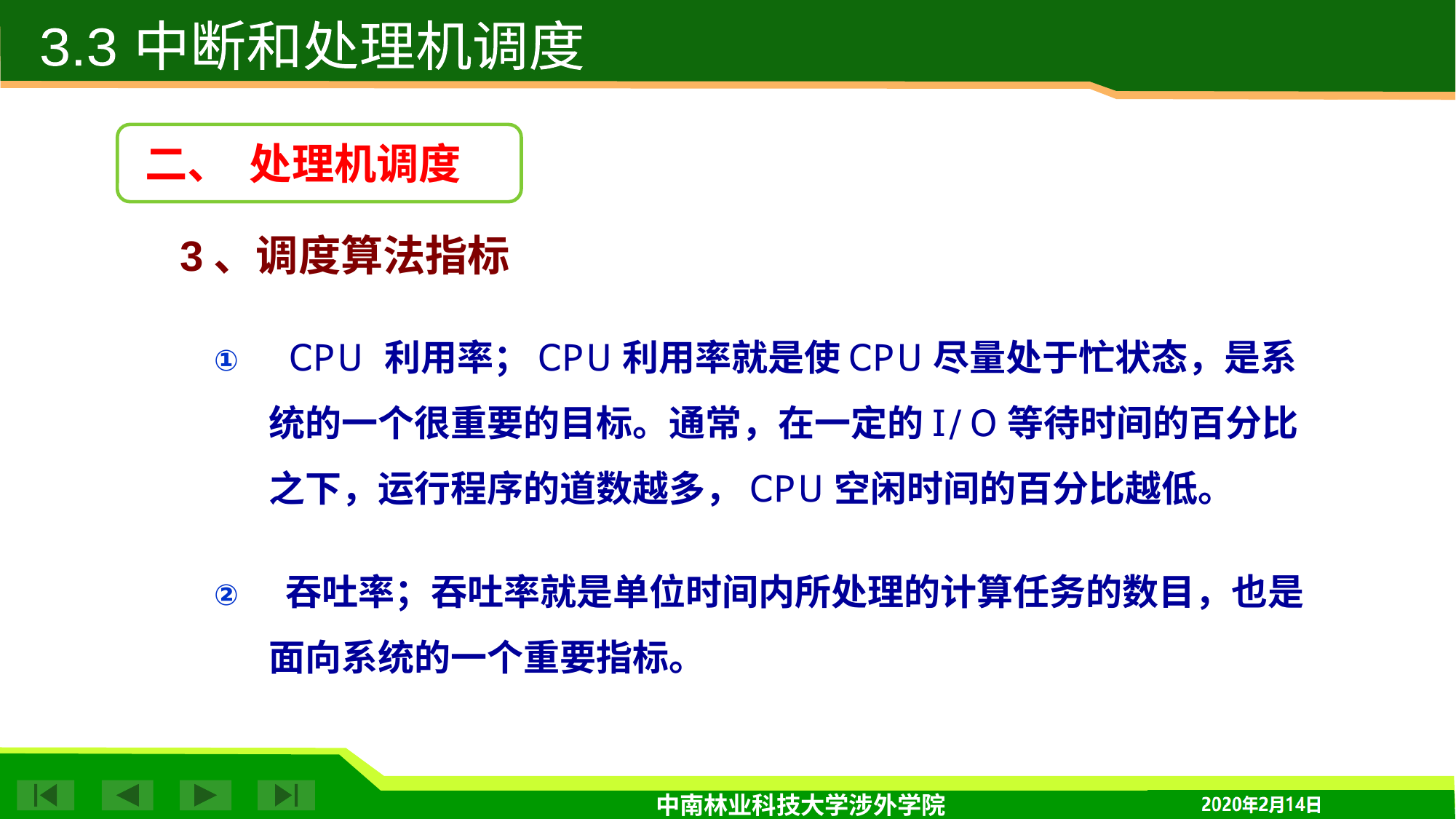

3.3 中断和处理机调度

二、  处理机调度
3、调度算法指标
  CPU 利用率；CPU利用率就是使CPU尽量处于忙状态，是系统的一个很重要的目标。通常，在一定的I/O等待时间的百分比之下，运行程序的道数越多，CPU空闲时间的百分比越低。
 吞吐率；吞吐率就是单位时间内所处理的计算任务的数目，也是面向系统的一个重要指标。